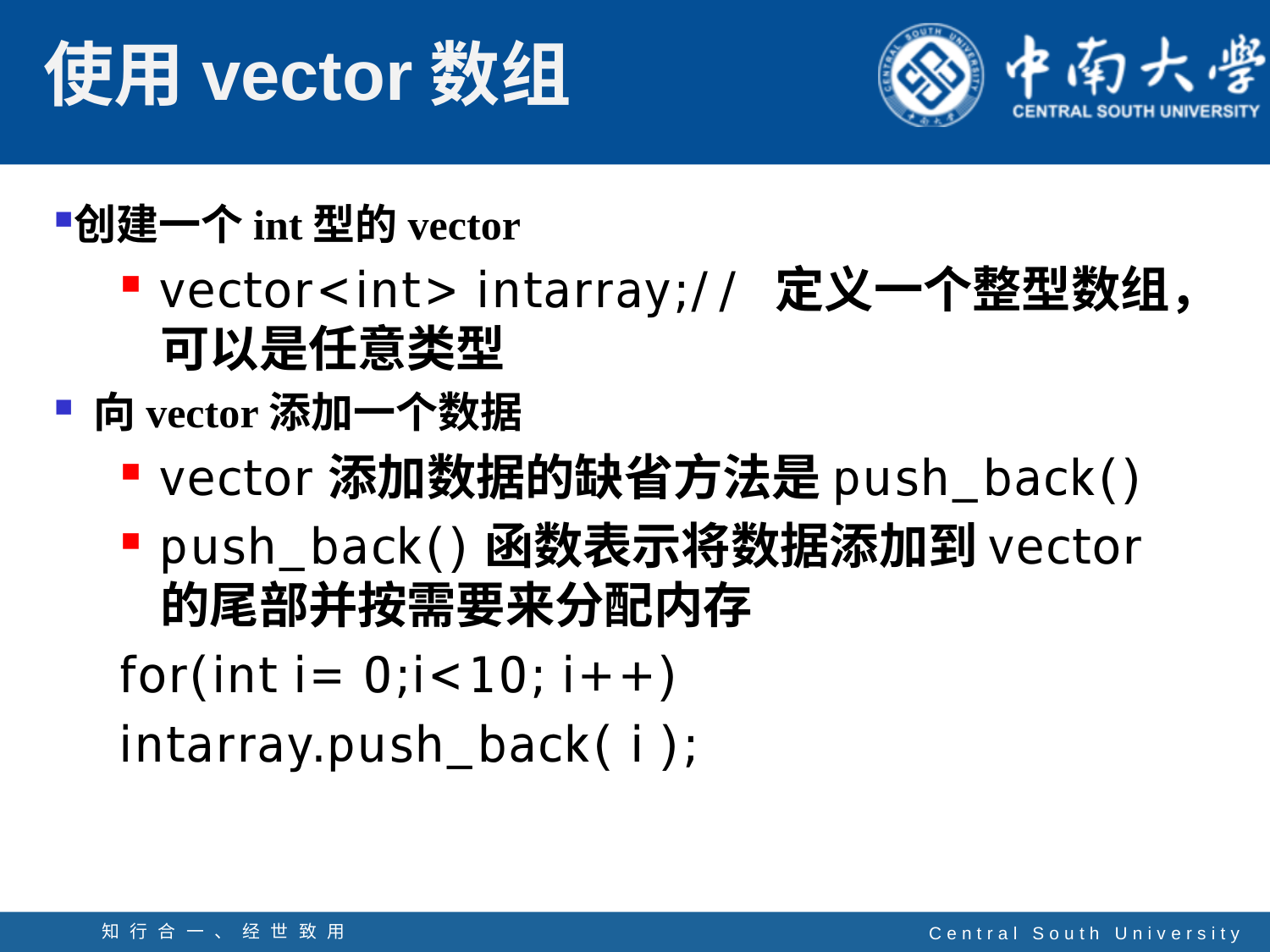

创建一个int型的vector
vector<int> intarray;// 定义一个整型数组，可以是任意类型
 向vector添加一个数据
vector添加数据的缺省方法是push_back()
push_back()函数表示将数据添加到vector的尾部并按需要来分配内存
for(int i= 0;i<10; i++)
intarray.push_back( i );

知行合一、经世致用
自强不息 厚德载物
Central South University
22